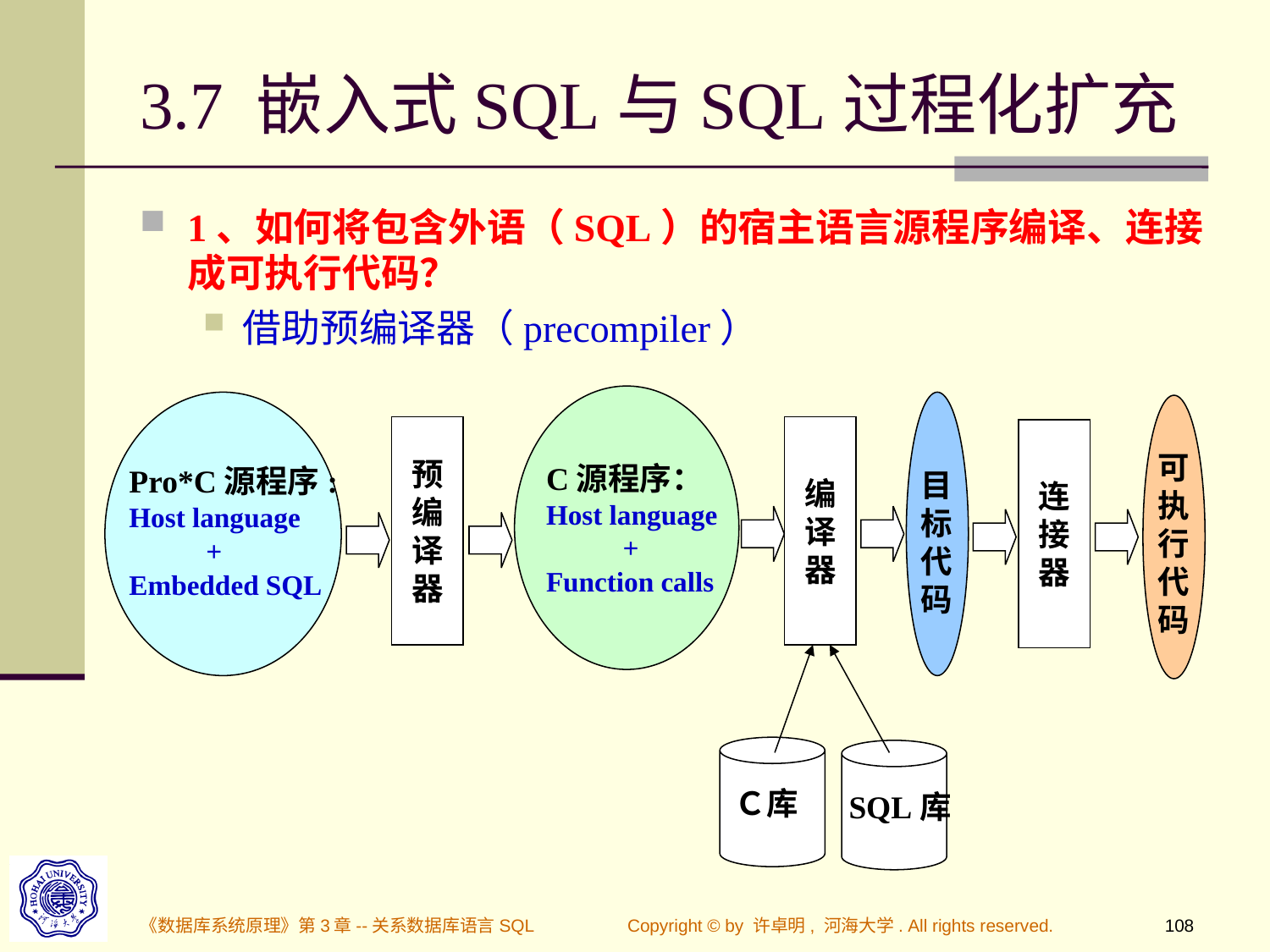

# 3.7 嵌入式SQL与SQL过程化扩充
1、如何将包含外语（SQL）的宿主语言源程序编译、连接成可执行代码？
借助预编译器（precompiler）

可
执
行
代
码
预
编
译
器
编
译
器
目
标
代
码
连
接
器
C源程序：
Host language
           +
Function calls
Pro*C源程序:
Host language
           +
Embedded SQL

Ｃ库
SQL库
《数据库系统原理》第3章--关系数据库语言SQL
Copyright © by 许卓明, 河海大学. All rights reserved.
108